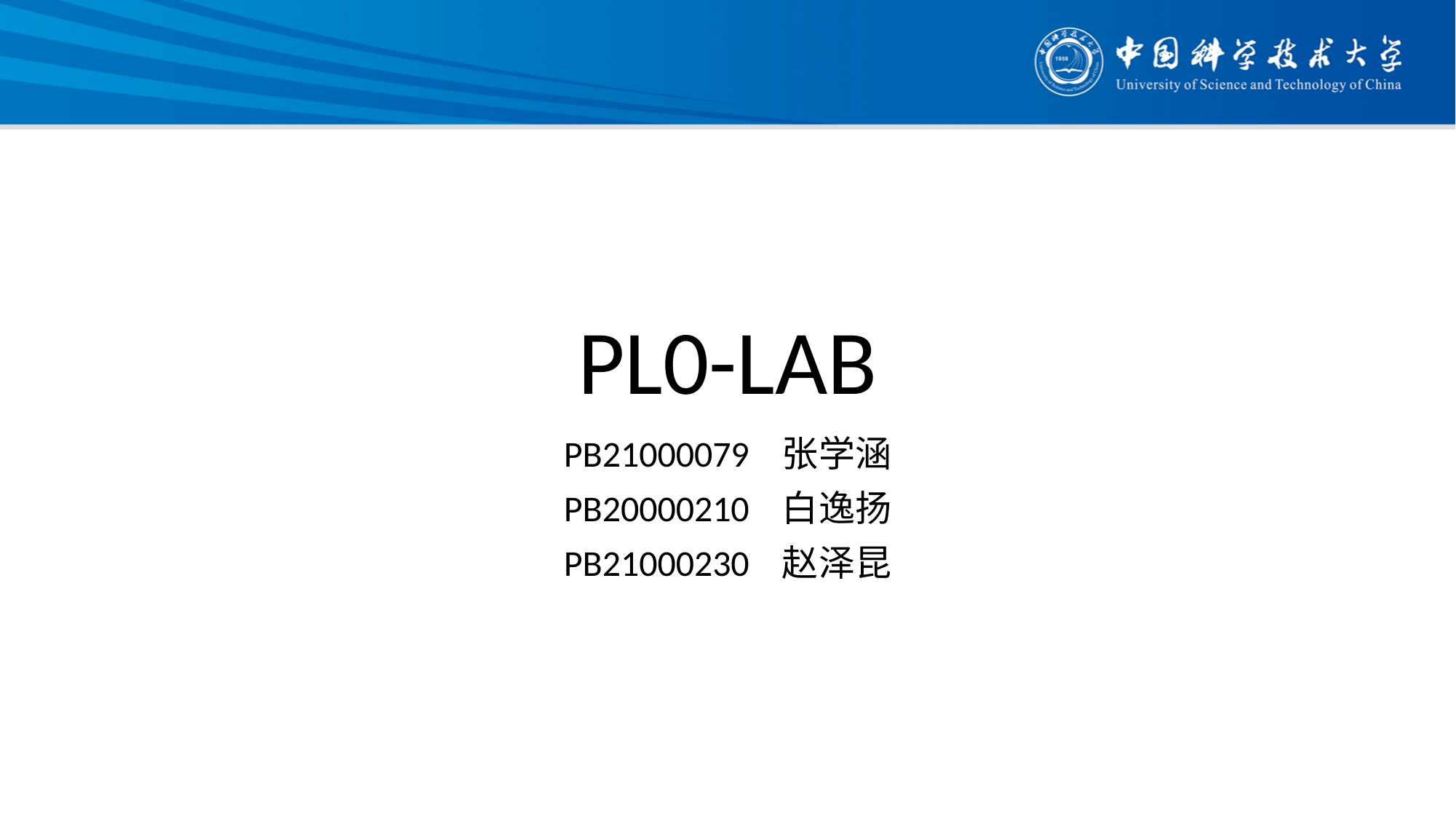

# PL0-LAB
PB21000079	张学涵
PB20000210	白逸扬
PB21000230	赵泽昆